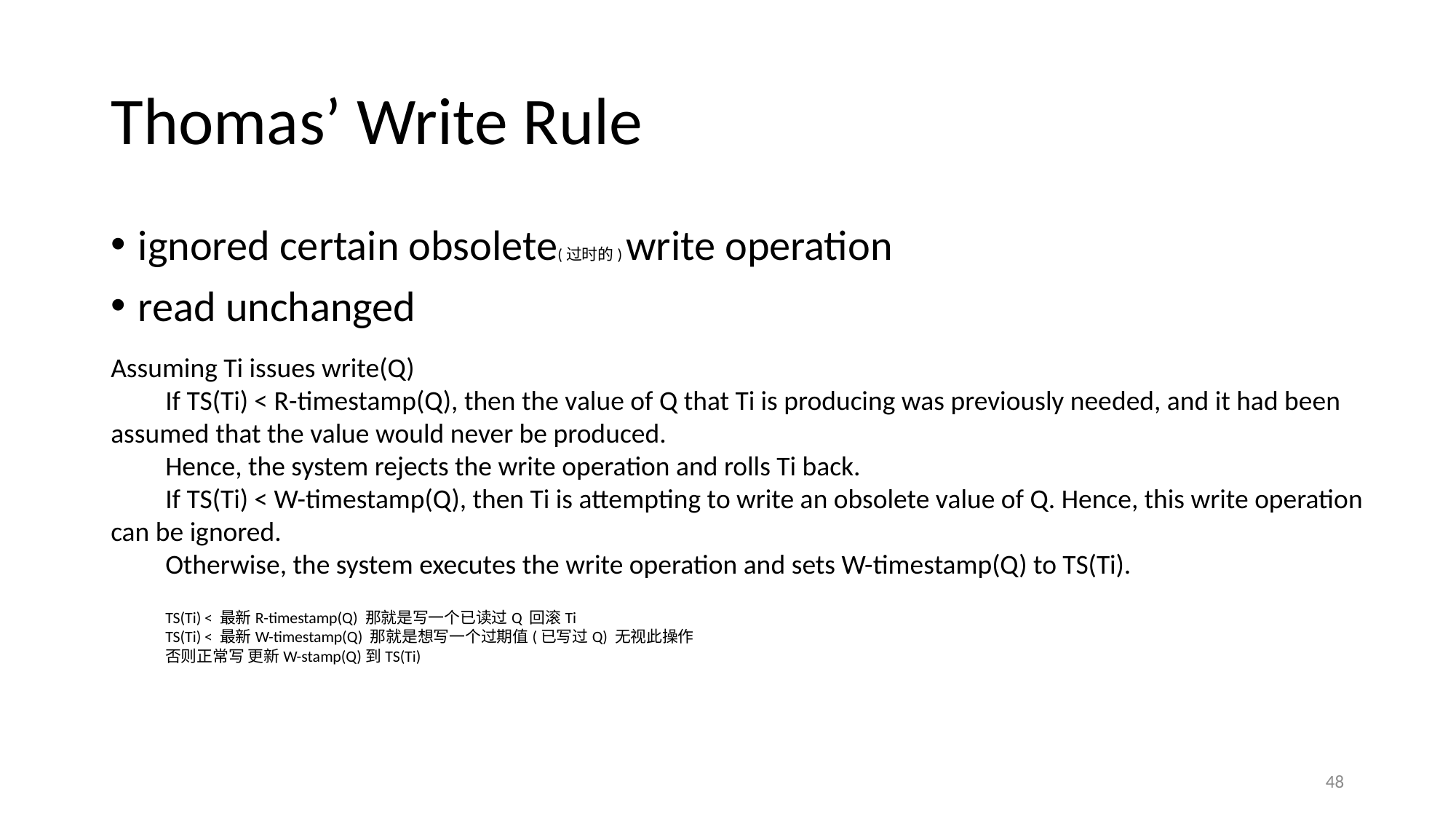

# Thomas’ Write Rule
ignored certain obsolete(过时的) write operation
read unchanged
Assuming Ti issues write(Q)
If TS(Ti) < R-timestamp(Q), then the value of Q that Ti is producing was previously needed, and it had been assumed that the value would never be produced.
Hence, the system rejects the write operation and rolls Ti back.
If TS(Ti) < W-timestamp(Q), then Ti is attempting to write an obsolete value of Q. Hence, this write operation can be ignored.
Otherwise, the system executes the write operation and sets W-timestamp(Q) to TS(Ti).
TS(Ti) < 最新R-timestamp(Q) 那就是写一个已读过Q 回滚Ti
TS(Ti) < 最新W-timestamp(Q) 那就是想写一个过期值(已写过Q) 无视此操作
否则正常写 更新W-stamp(Q)到TS(Ti)

48